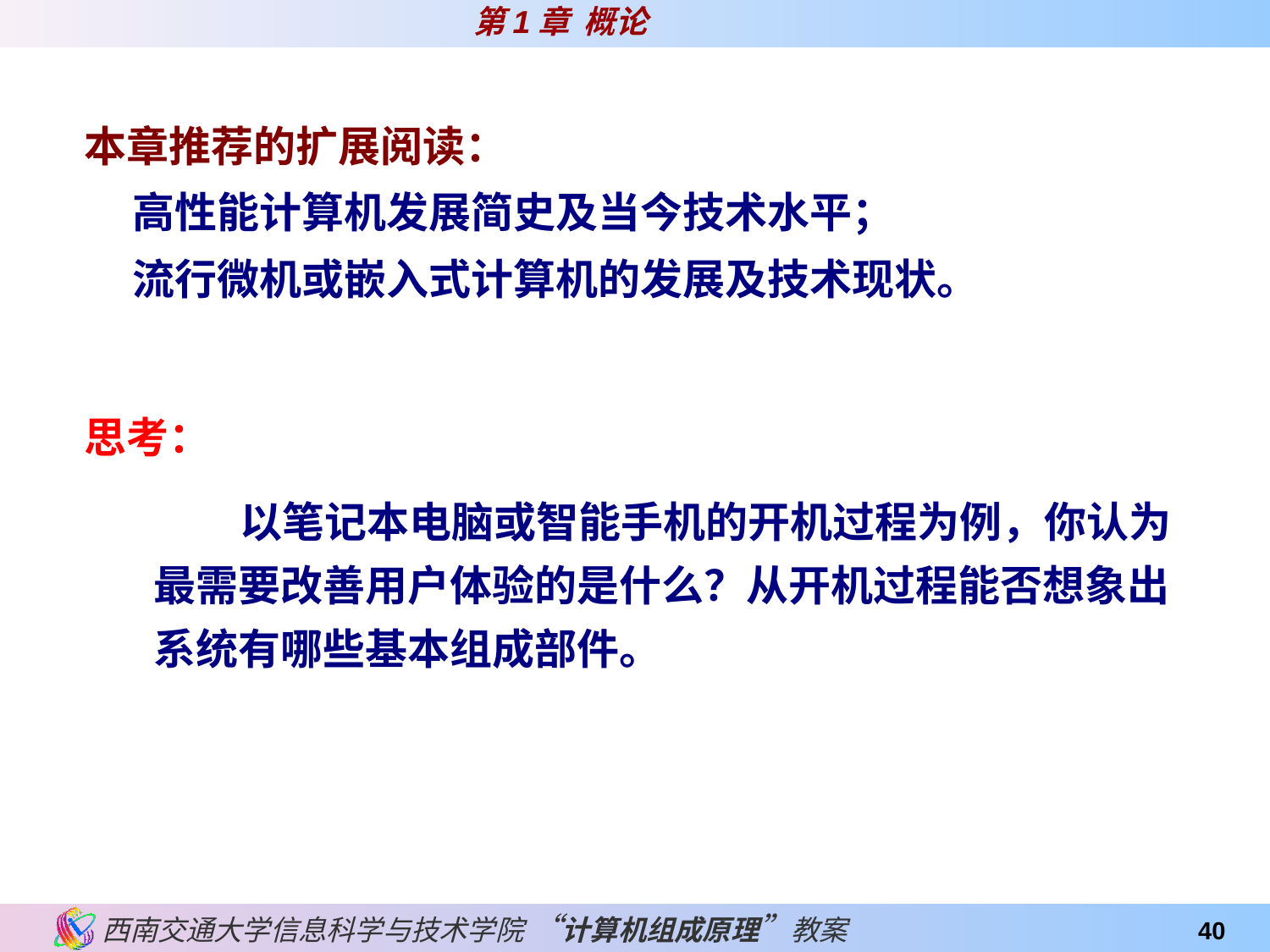

本章推荐的扩展阅读：
    高性能计算机发展简史及当今技术水平；
    流行微机或嵌入式计算机的发展及技术现状。

思考：
以笔记本电脑或智能手机的开机过程为例，你认为最需要改善用户体验的是什么？从开机过程能否想象出系统有哪些基本组成部件。